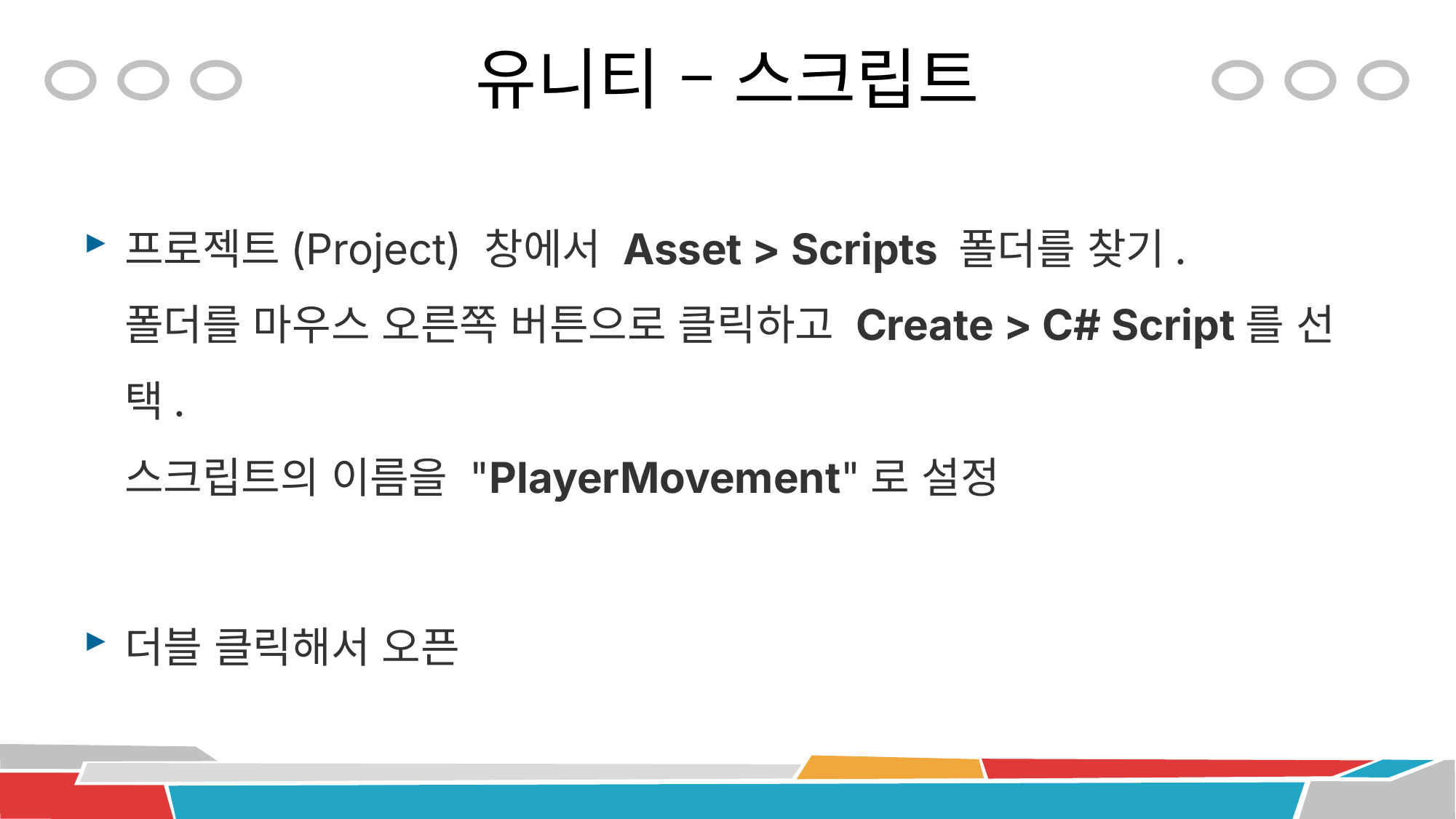

# 유니티 – 스크립트
프로젝트(Project) 창에서 Asset > Scripts 폴더를 찾기.
폴더를 마우스 오른쪽 버튼으로 클릭하고 Create > C# Script를 선택.
스크립트의 이름을 "PlayerMovement"로 설정

더블 클릭해서 오픈